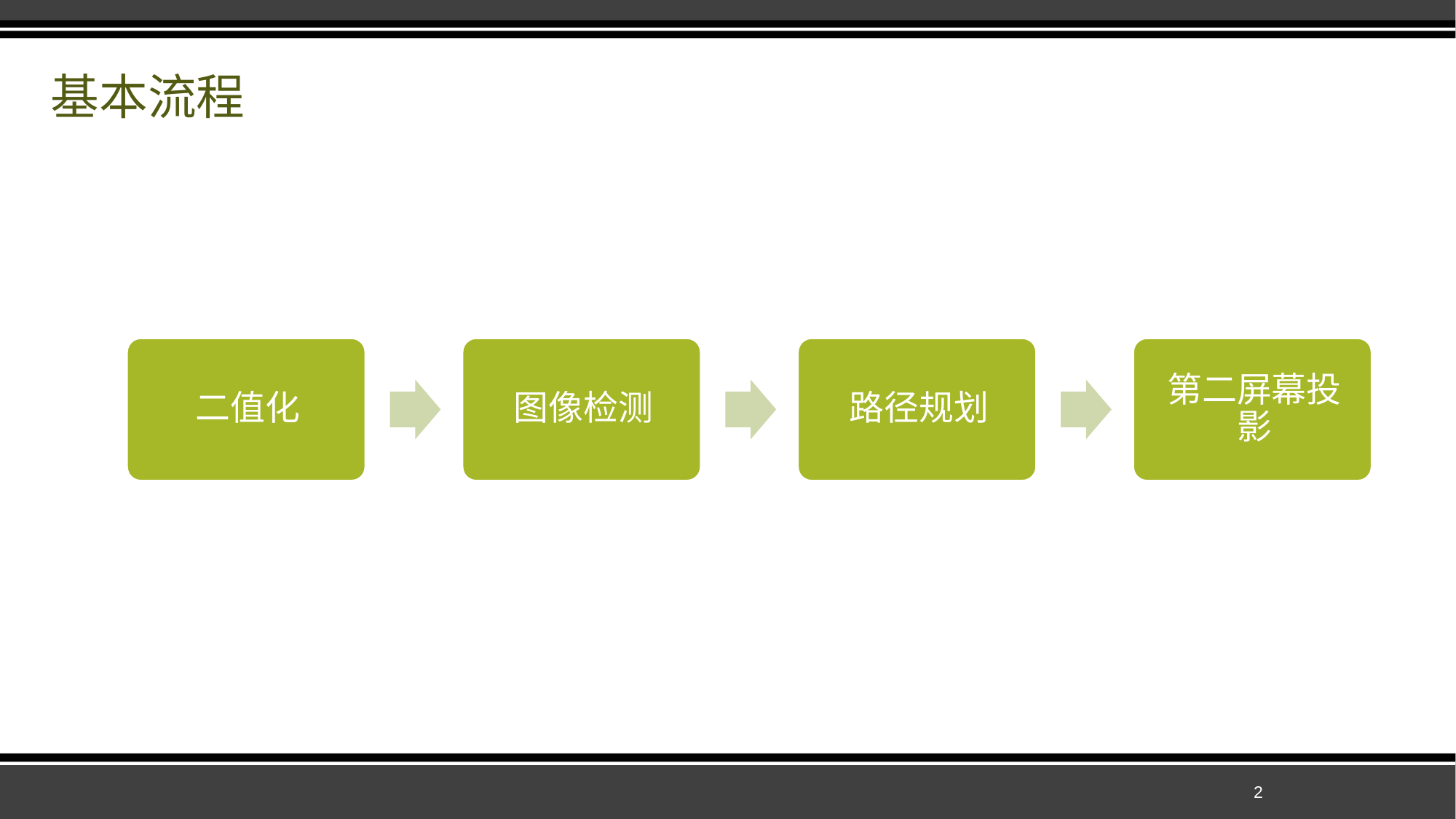

# 基本流程
二值化

图像检测

路径规划

第二屏幕投影
2